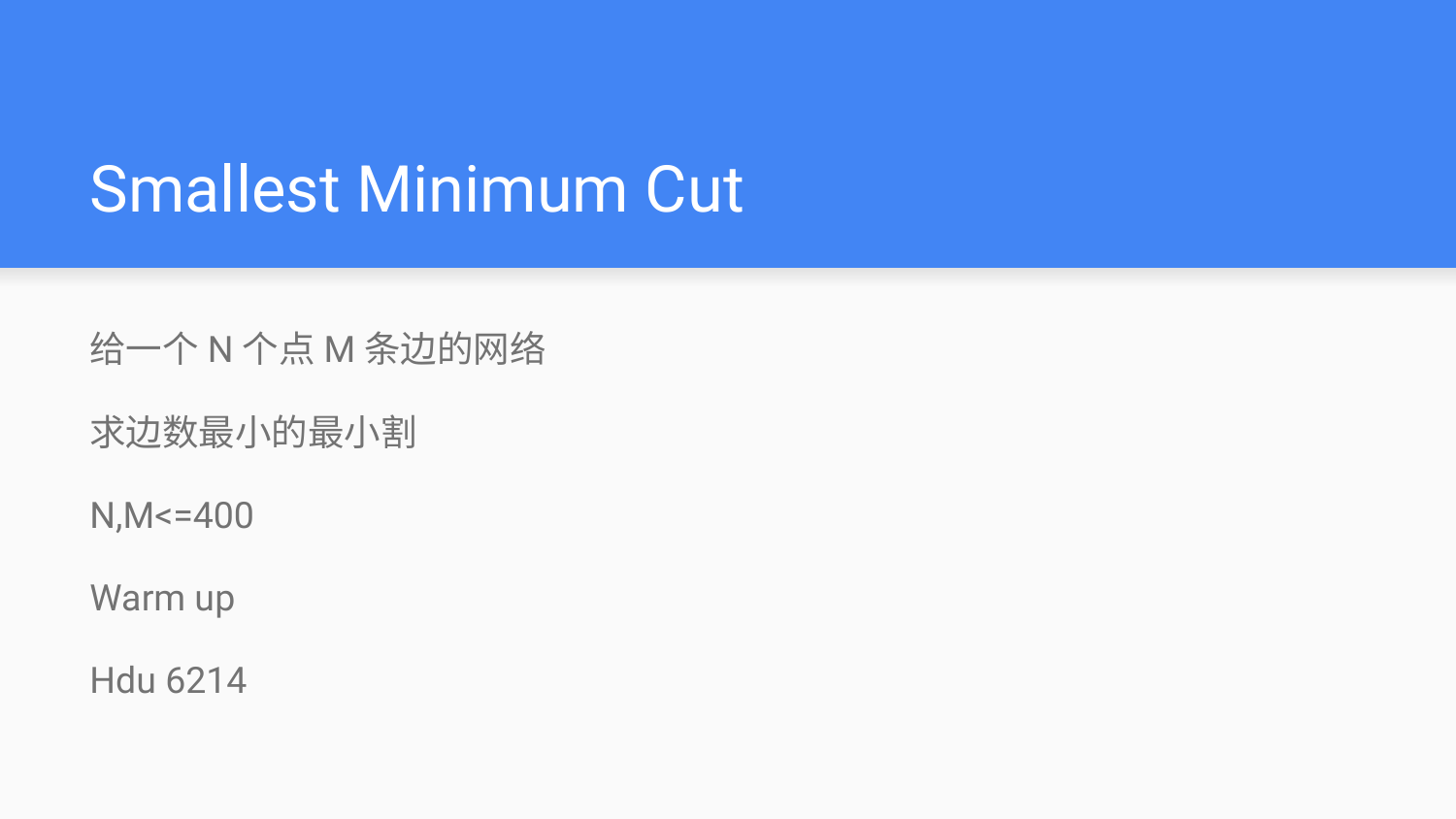

# Smallest Minimum Cut
给一个N个点M条边的网络
求边数最小的最小割
N,M<=400
Warm up
Hdu 6214